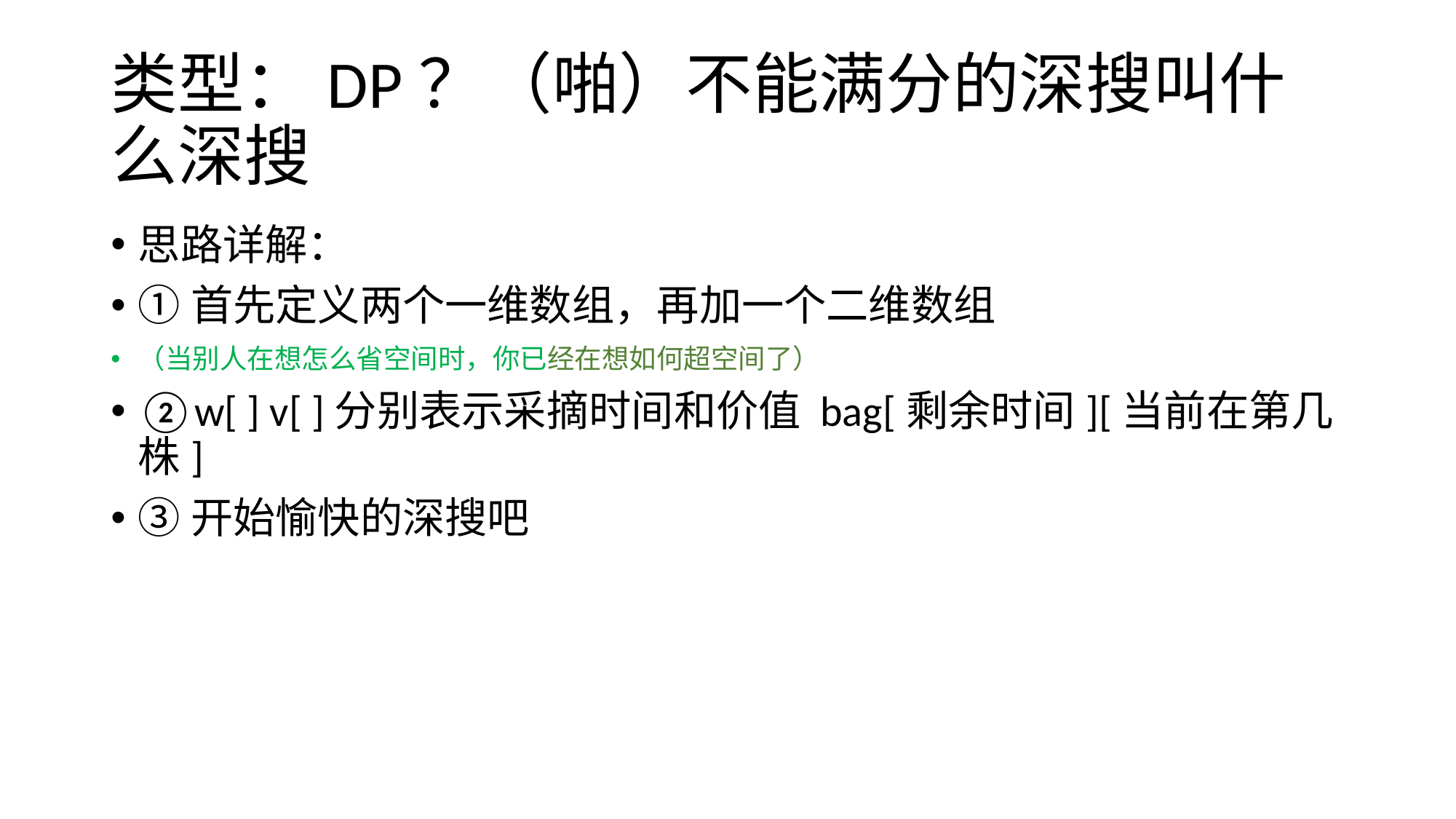

# 类型：DP？（啪）不能满分的深搜叫什么深搜
思路详解：
①首先定义两个一维数组，再加一个二维数组
（当别人在想怎么省空间时，你已经在想如何超空间了）
②w[ ] v[ ]分别表示采摘时间和价值 bag[剩余时间][当前在第几株]
③开始愉快的深搜吧